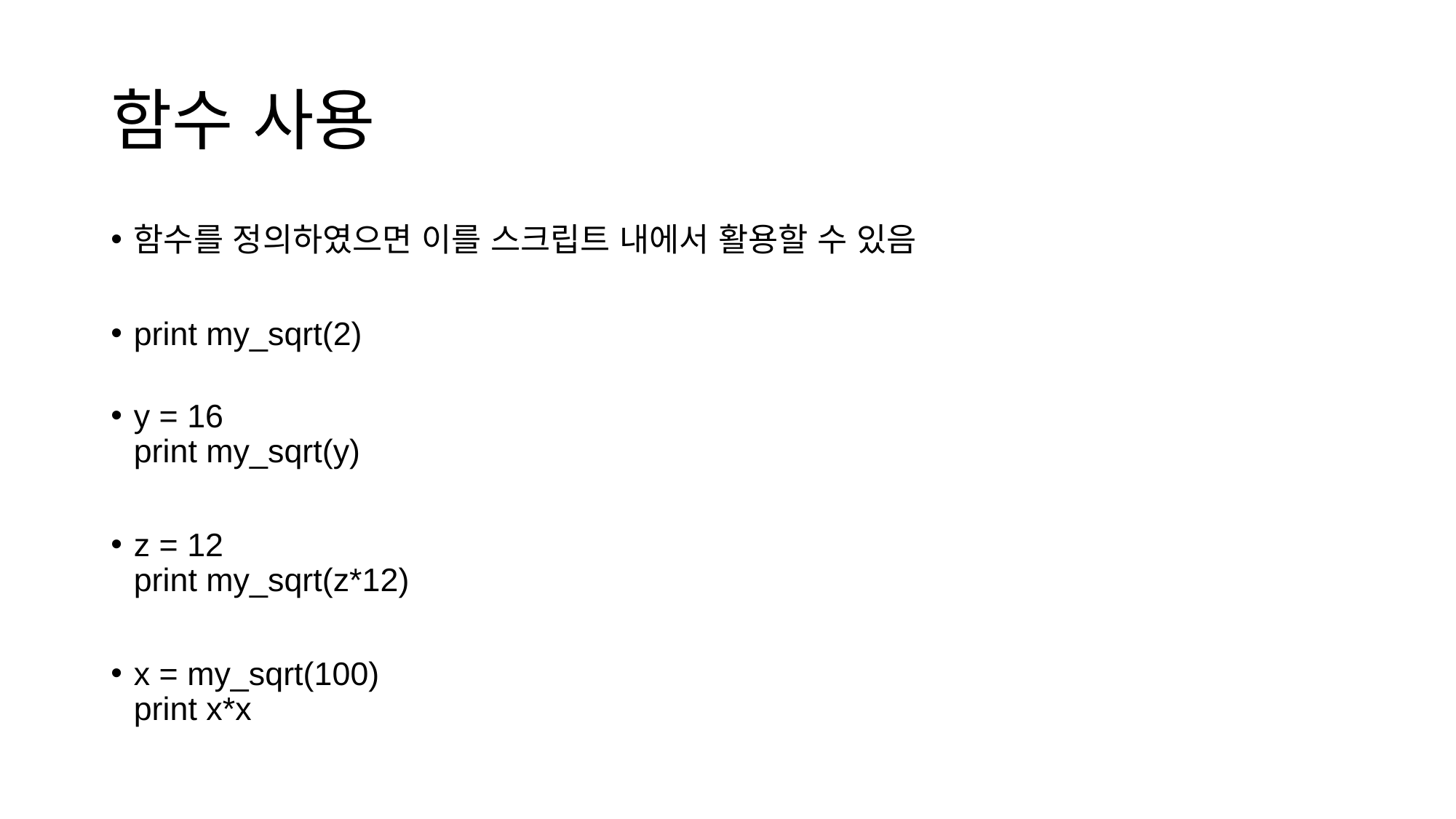

# 함수 사용
함수를 정의하였으면 이를 스크립트 내에서 활용할 수 있음

print my_sqrt(2)
y = 16
print my_sqrt(y)

z = 12
print my_sqrt(z*12)

x = my_sqrt(100)
print x*x